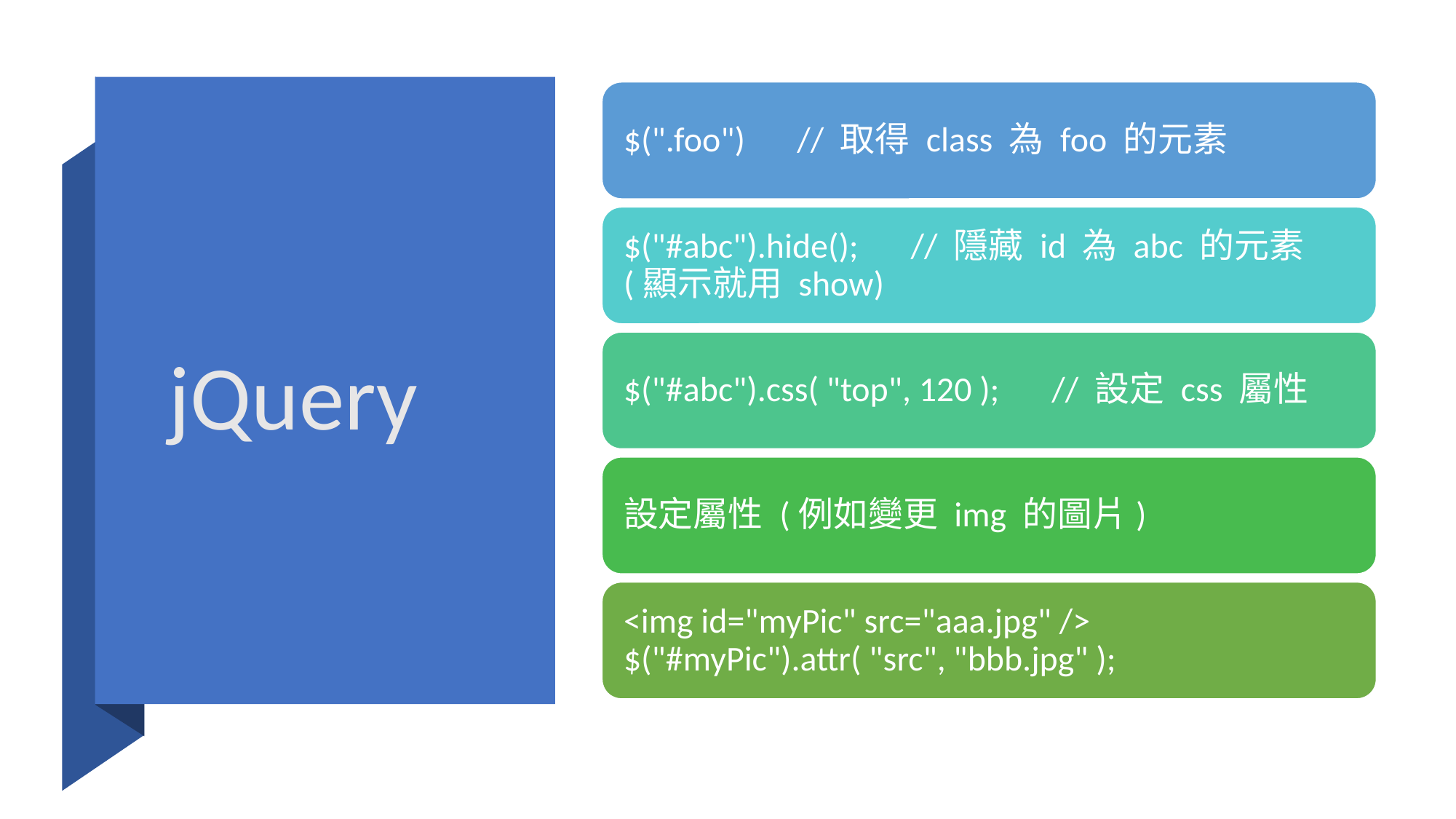

$(".foo")　// 取得 class 為 foo 的元素
$("#abc").hide();　// 隱藏 id 為 abc 的元素(顯示就用 show)
$("#abc").css( "top", 120 );　// 設定 css 屬性
設定屬性 (例如變更 img 的圖片)
<img id="myPic" src="aaa.jpg" />
$("#myPic").attr( "src", "bbb.jpg" );

# jQuery